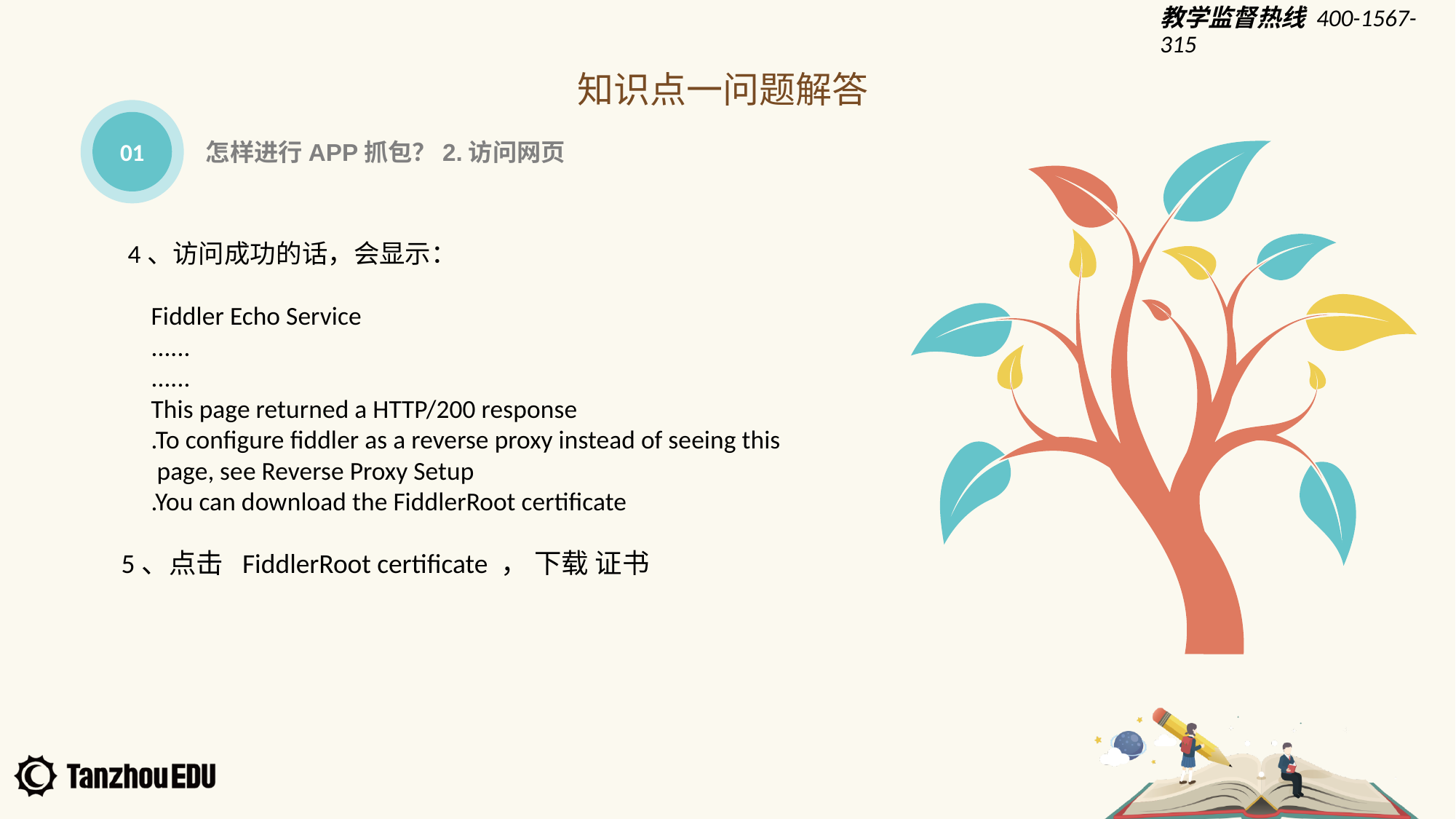

知识点一问题解答

01
怎样进行APP抓包？2.访问网页

4、访问成功的话，会显示：

    Fiddler Echo Service
    ......
    ......
    This page returned a HTTP/200 response
    .To configure fiddler as a reverse proxy instead of seeing this
     page, see Reverse Proxy Setup
    .You can download the FiddlerRoot certificate

5、点击  FiddlerRoot certificate ， 下载 证书